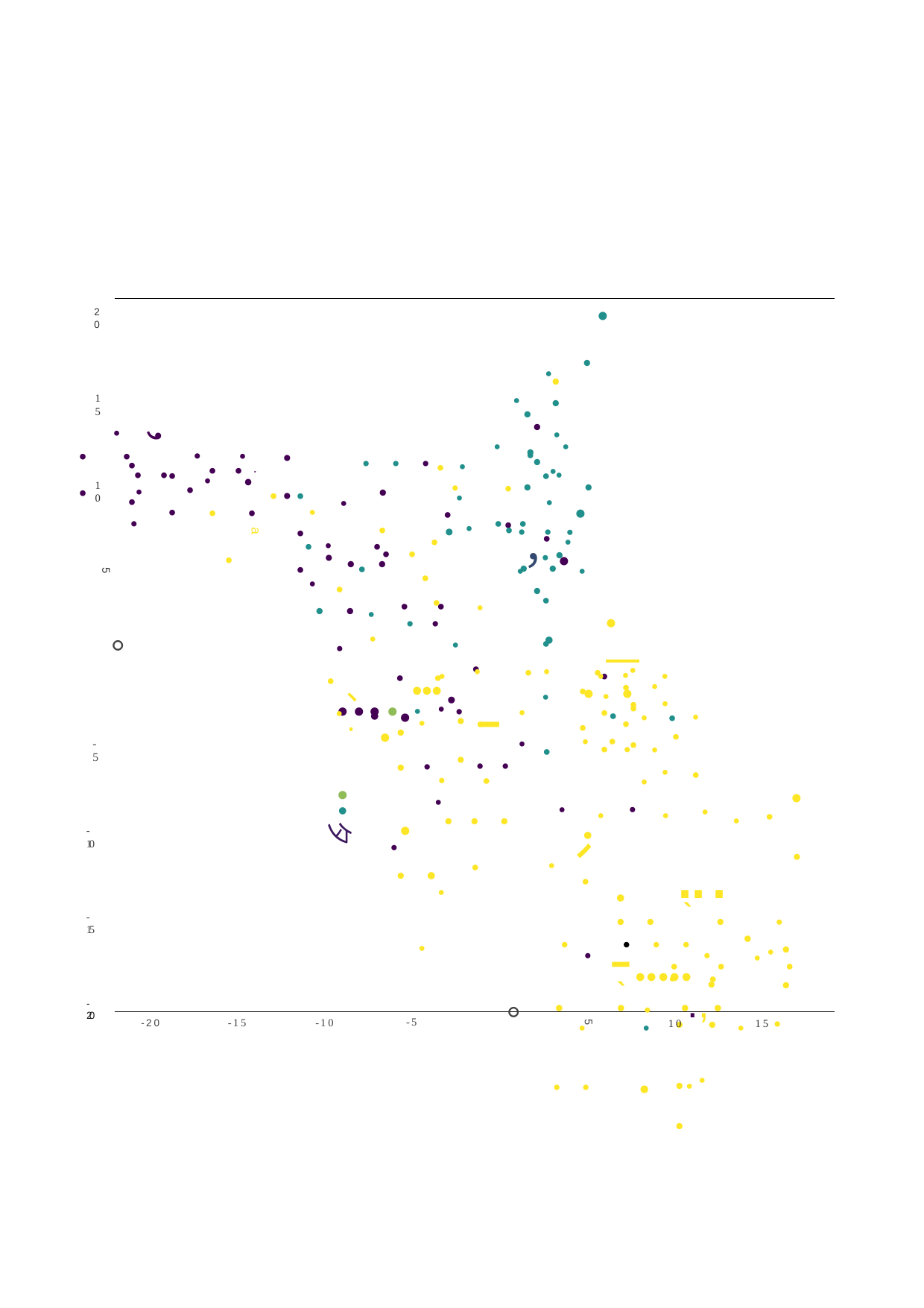

．
20
．•• ．
．• •．••．••
•．•．•．•．
15
．．．．． ．
••，•
，．．．．．
•••	．
．．．．
．．．．．．．
．．．
．．•．••••
．．．
．．
．．． ．
．
．．
·
．．．．
10
．
．．．．
．．．．
．．．
a
．
．．．
．
．．
．
．
． ． ．
．
．．．．．．
．
5
．．
．．••．．.·．-．.．
．．． ．
．
一．
。
．．
.....
．
．．．．
、·
．．．．．．
•••
．•．• ．．．
．．．．．．
．．．
．．
．． ．．
．．．． ．
．．
••．•
．••••• ．
-5
．
．．
．
．
． ．．． ．．．
．
．...-.....
夕
-10
． •．•••．•．•．•．••．•••
、
．••
••｀• ｀．., ．．
-15
．．．．
．••••．•
．
-20
。

-5
-15
-10
10
15
-20
5